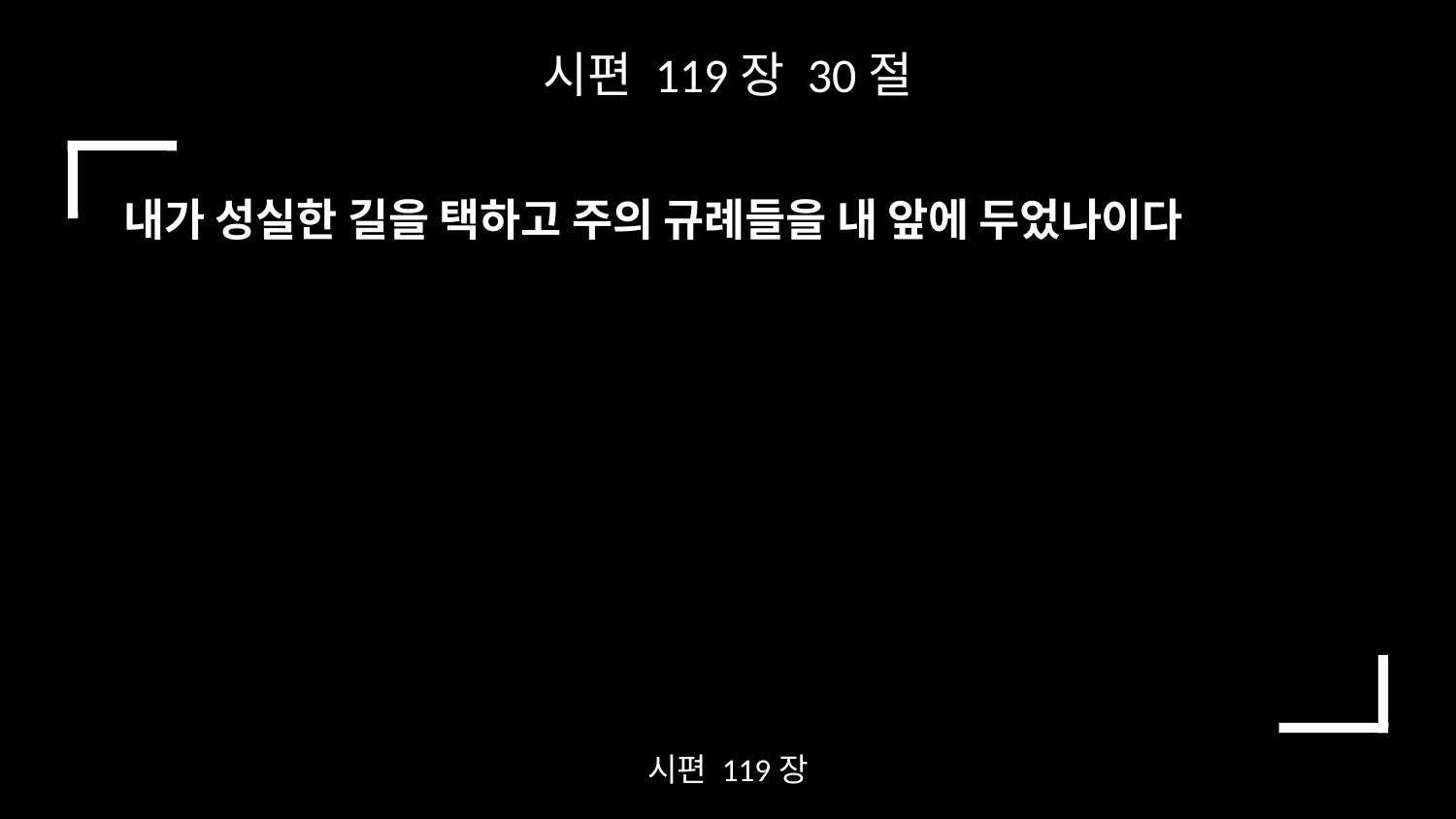

시편 119장 30절

내가 성실한 길을 택하고 주의 규례들을 내 앞에 두었나이다

시편 119장